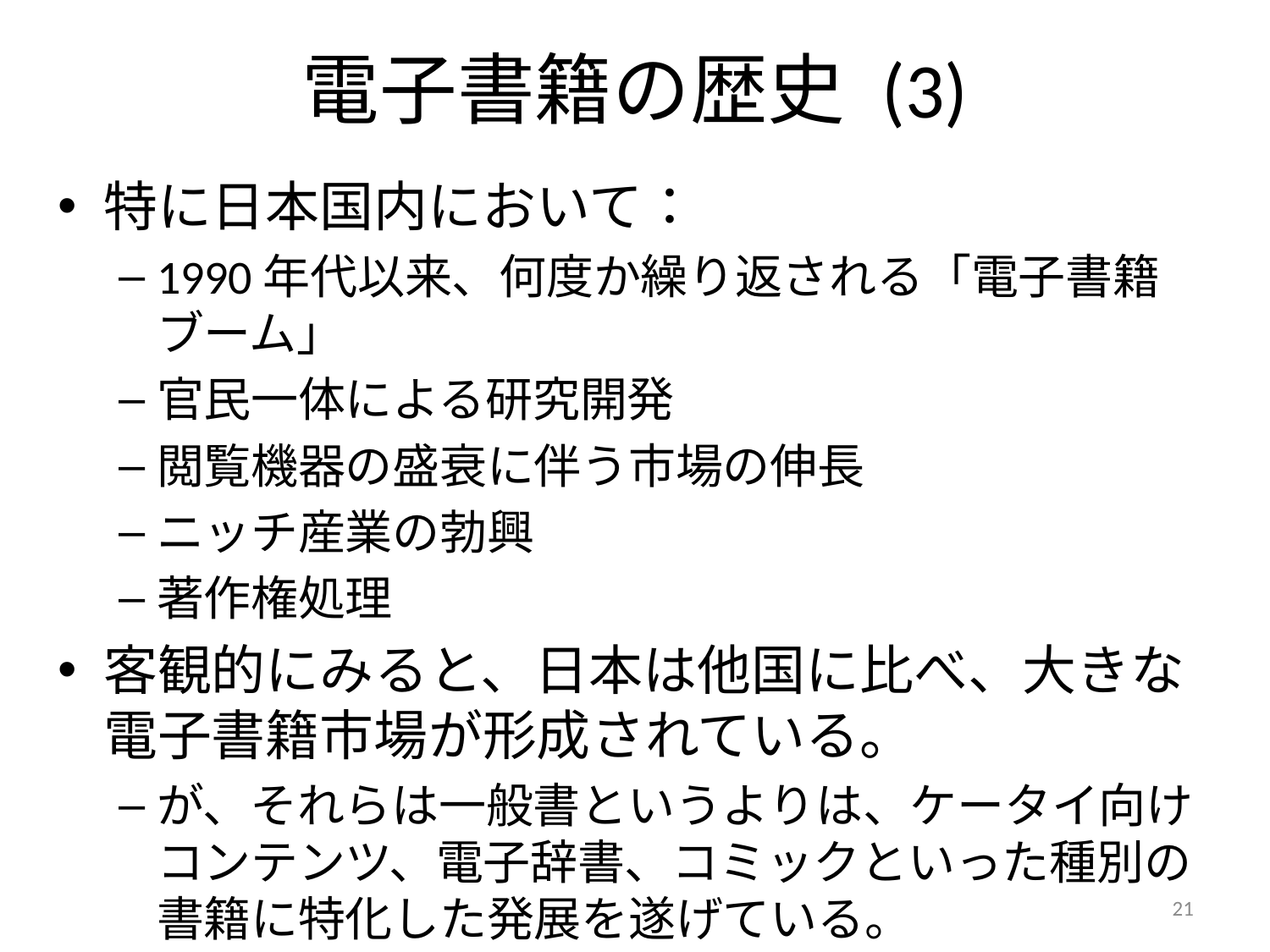

# 電子書籍の歴史 (3)
特に日本国内において：
1990年代以来、何度か繰り返される「電子書籍ブーム」
官民一体による研究開発
閲覧機器の盛衰に伴う市場の伸長
ニッチ産業の勃興
著作権処理
客観的にみると、日本は他国に比べ、大きな電子書籍市場が形成されている。
が、それらは一般書というよりは、ケータイ向けコンテンツ、電子辞書、コミックといった種別の書籍に特化した発展を遂げている。
21